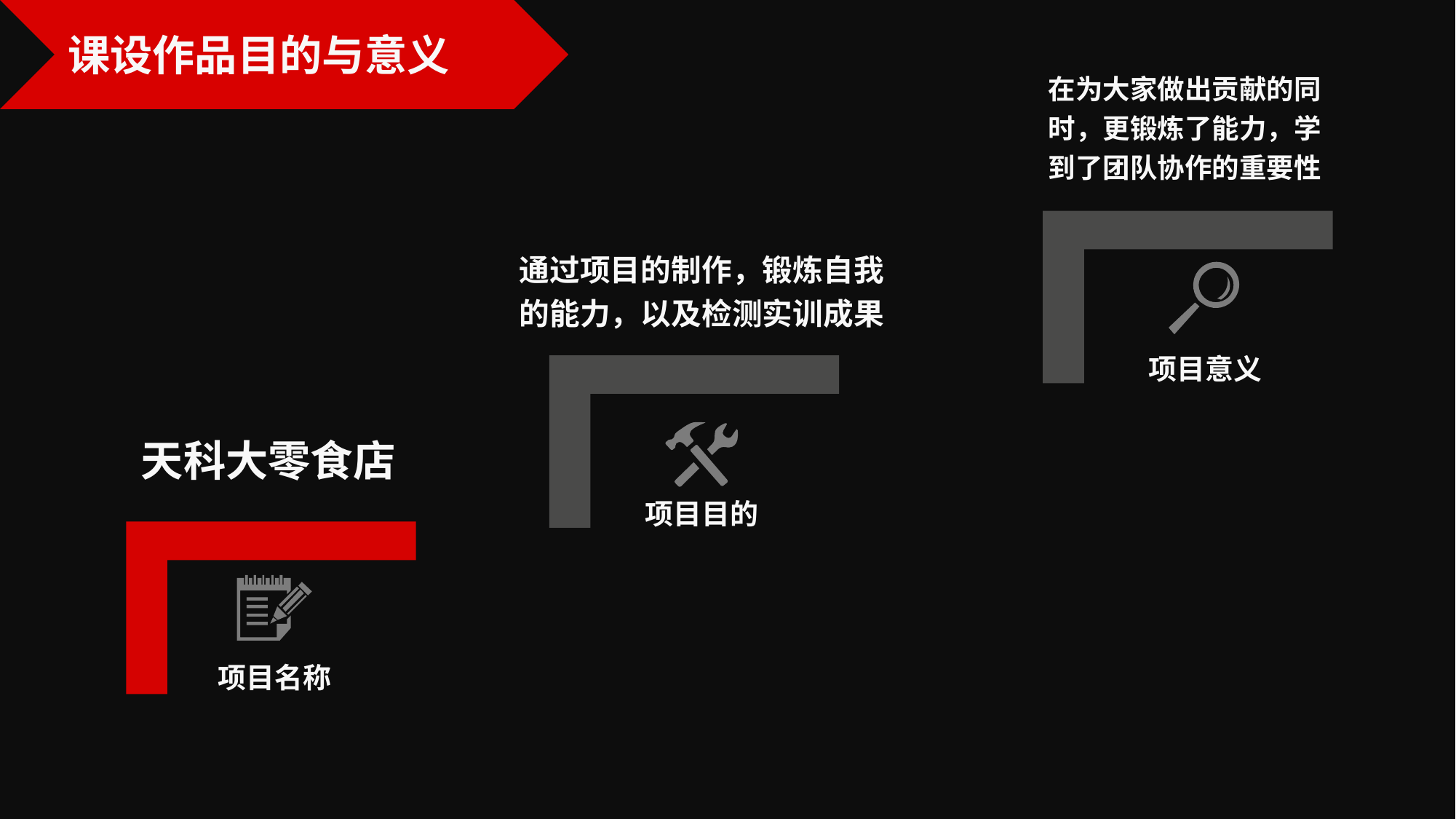

课设作品目的与意义
在为大家做出贡献的同时，更锻炼了能力，学到了团队协作的重要性

项目意义
通过项目的制作，锻炼自我的能力，以及检测实训成果

项目目的
天科大零食店

项目名称